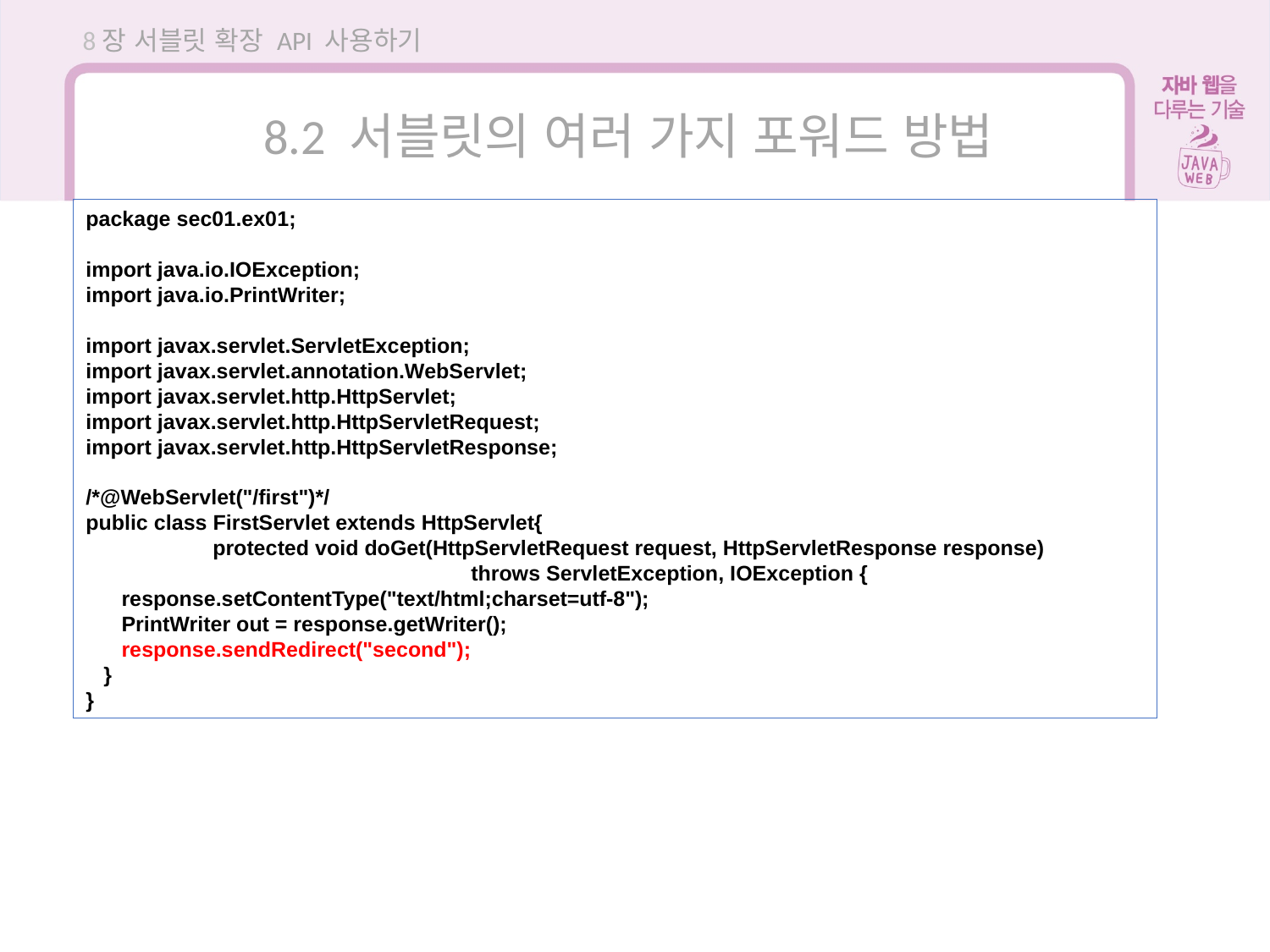

8장 서블릿 확장 API 사용하기
8.2 서블릿의 여러 가지 포워드 방법
package sec01.ex01;

import java.io.IOException;
import java.io.PrintWriter;

import javax.servlet.ServletException;
import javax.servlet.annotation.WebServlet;
import javax.servlet.http.HttpServlet;
import javax.servlet.http.HttpServletRequest;
import javax.servlet.http.HttpServletResponse;

/*@WebServlet("/first")*/
public class FirstServlet extends HttpServlet{
	protected void doGet(HttpServletRequest request, HttpServletResponse response)
                                                                 throws ServletException, IOException {
      response.setContentType("text/html;charset=utf-8");
      PrintWriter out = response.getWriter();
      response.sendRedirect("second");
   }
}